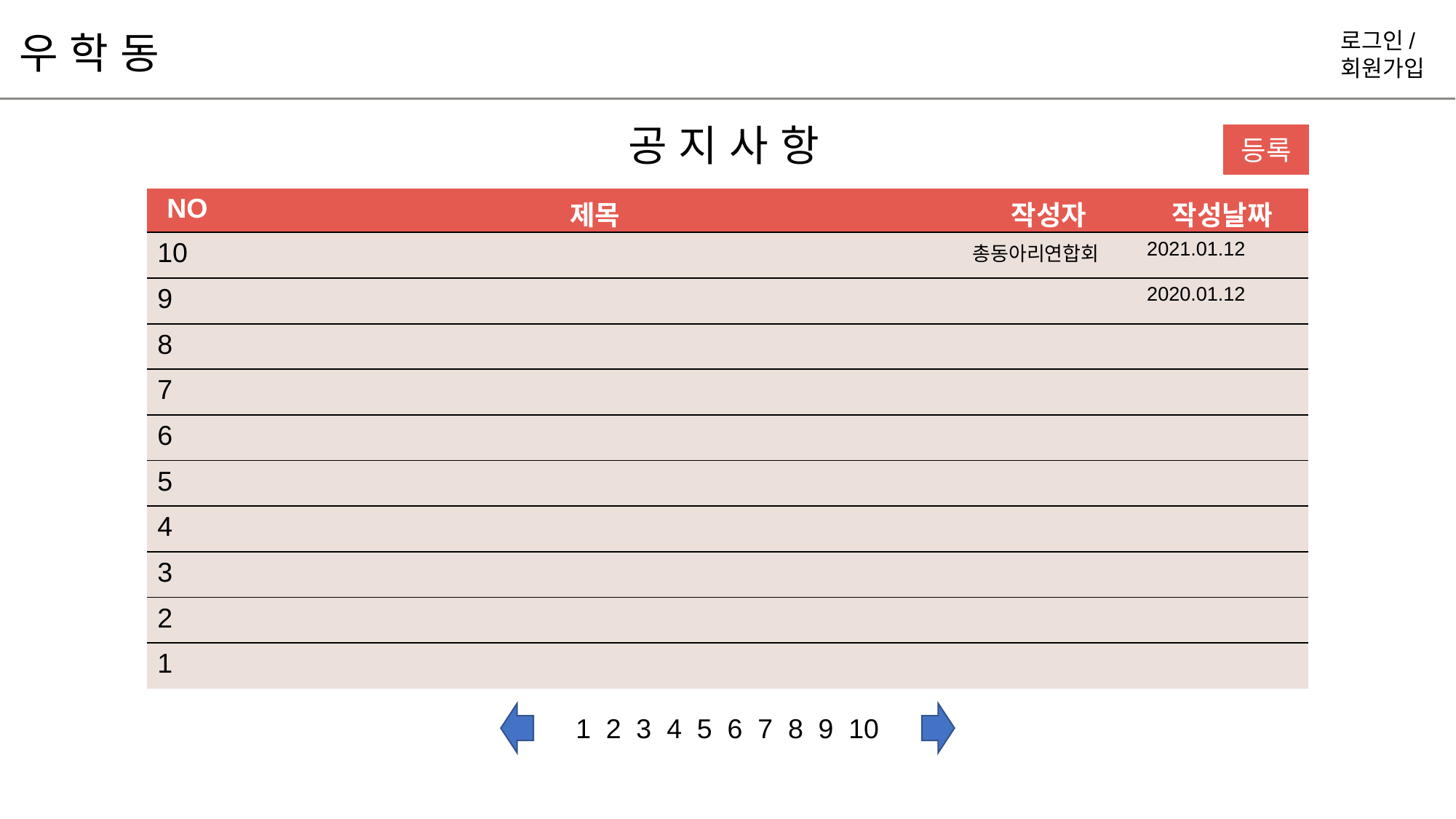

우 학 동
로그인/
회원가입
공 지 사 항
등록
| NO | 제목 | 작성자 | 작성날짜 |
| --- | --- | --- | --- |
| 10 |  | 총동아리연합회 | 2021.01.12 |
| 9 |  |  | 2020.01.12 |
| 8 |  |  |  |
| 7 |  |  |  |
| 6 |  |  |  |
| 5 |  |  |  |
| 4 |  |  |  |
| 3 |  |  |  |
| 2 |  |  |  |
| 1 |  |  |  |
1  2  3  4  5  6  7  8  9  10